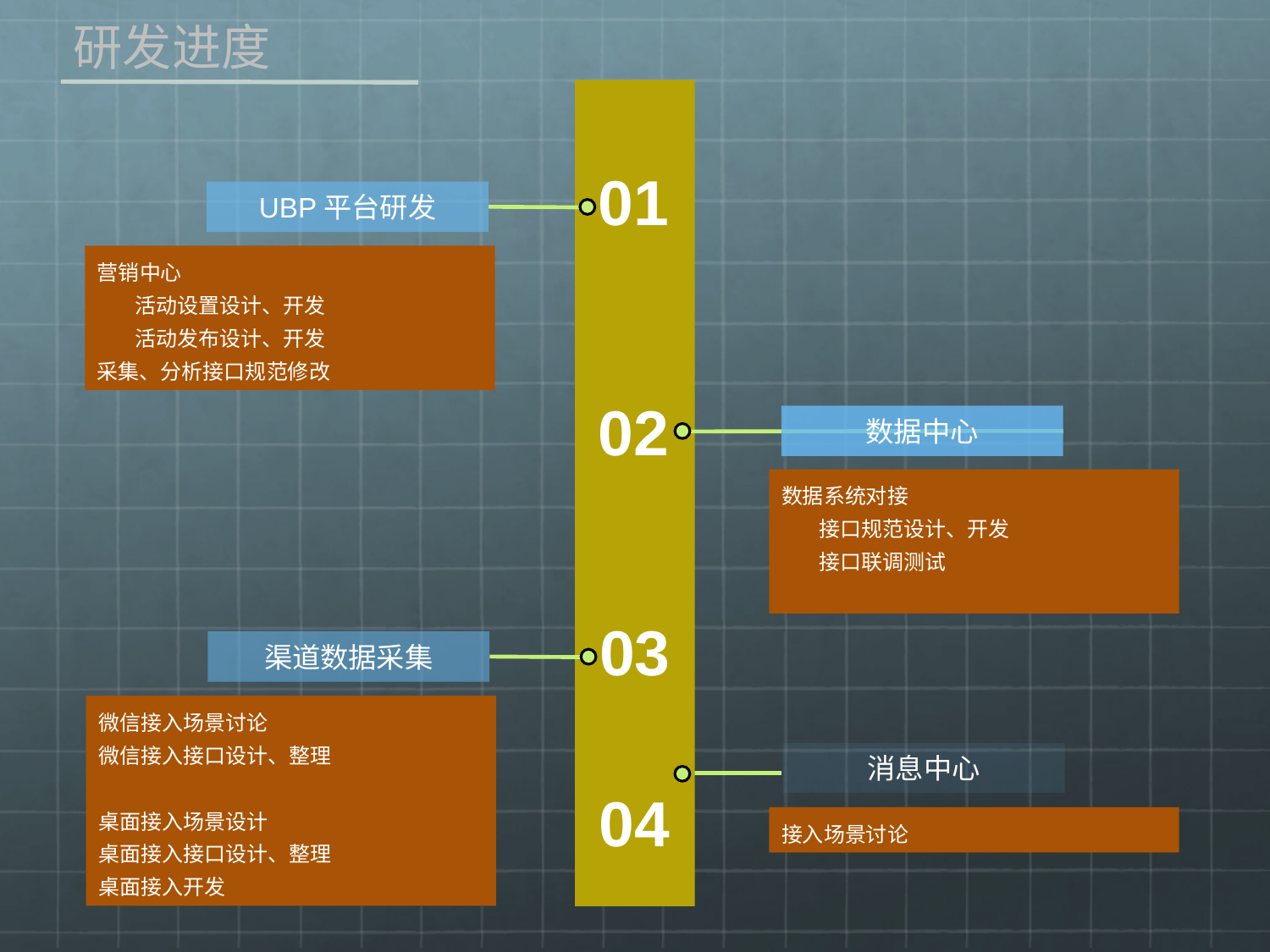

研发进度

01
UBP平台研发

营销中心
       活动设置设计、开发
       活动发布设计、开发
采集、分析接口规范修改
02
数据中心

数据系统对接
       接口规范设计、开发
       接口联调测试

03
渠道数据采集

微信接入场景讨论
微信接入接口设计、整理

桌面接入场景设计
桌面接入接口设计、整理
桌面接入开发
消息中心

04
接入场景讨论